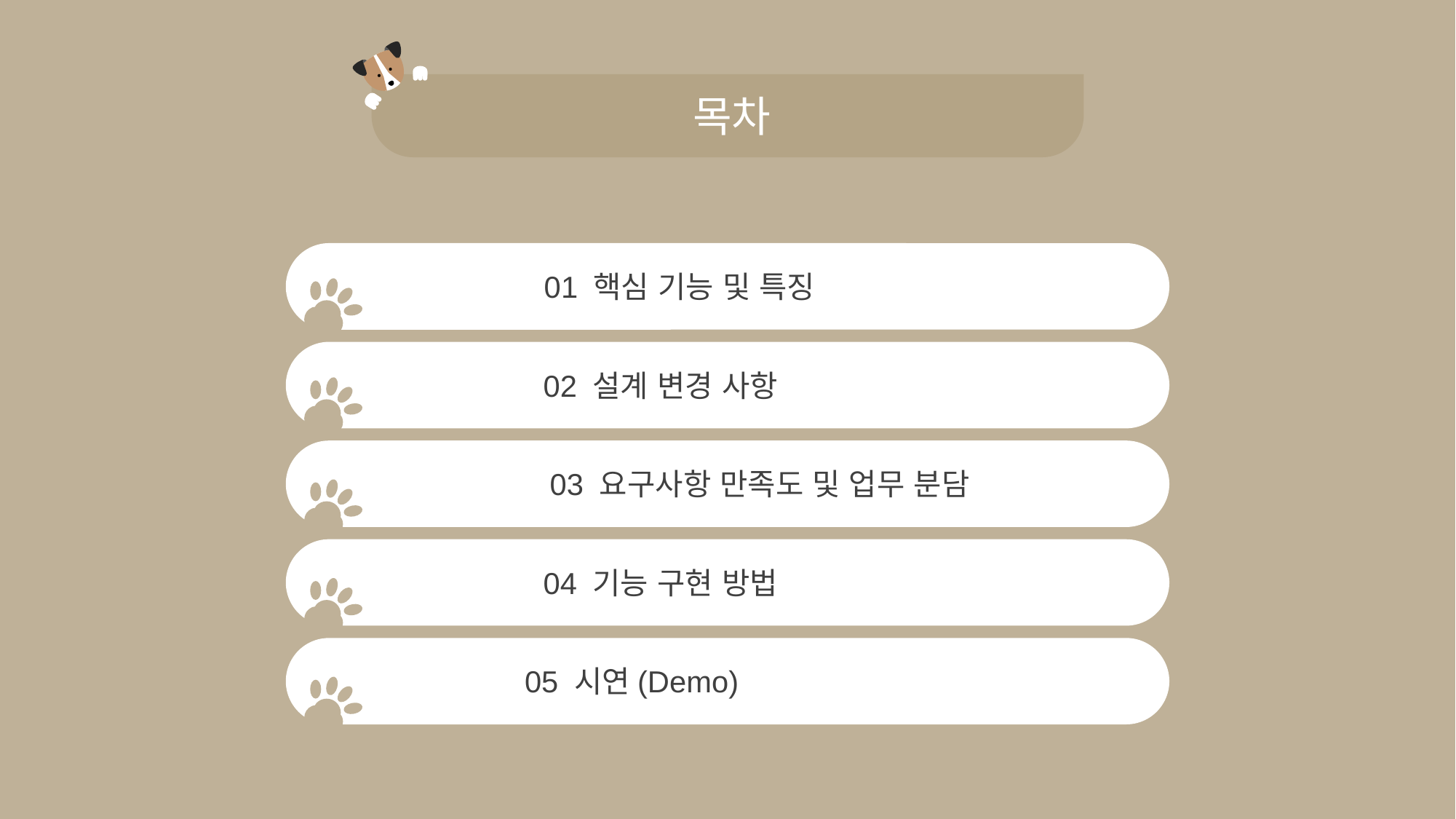

목차

01 핵심 기능 및 특징

02 설계 변경 사항

03 요구사항 만족도 및 업무 분담

04 기능 구현 방법

05 시연(Demo)